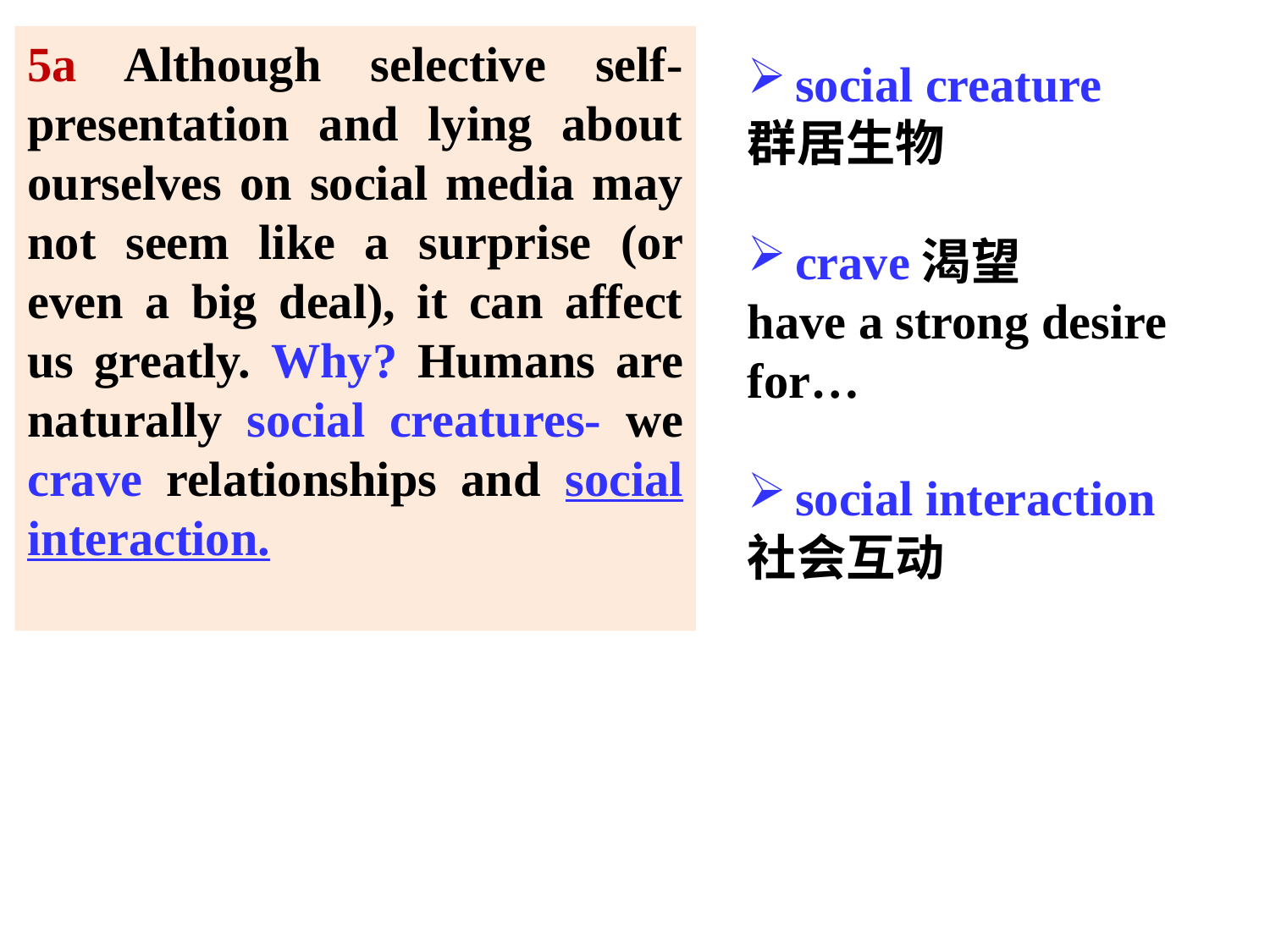

5a Although selective self-presentation and lying about ourselves on social media may not seem like a surprise (or even a big deal), it can affect us greatly. Why? Humans are naturally social creatures- we crave relationships and social interaction.

social creature
群居生物

crave渴望
have a strong desire for…

social interaction
社会互动